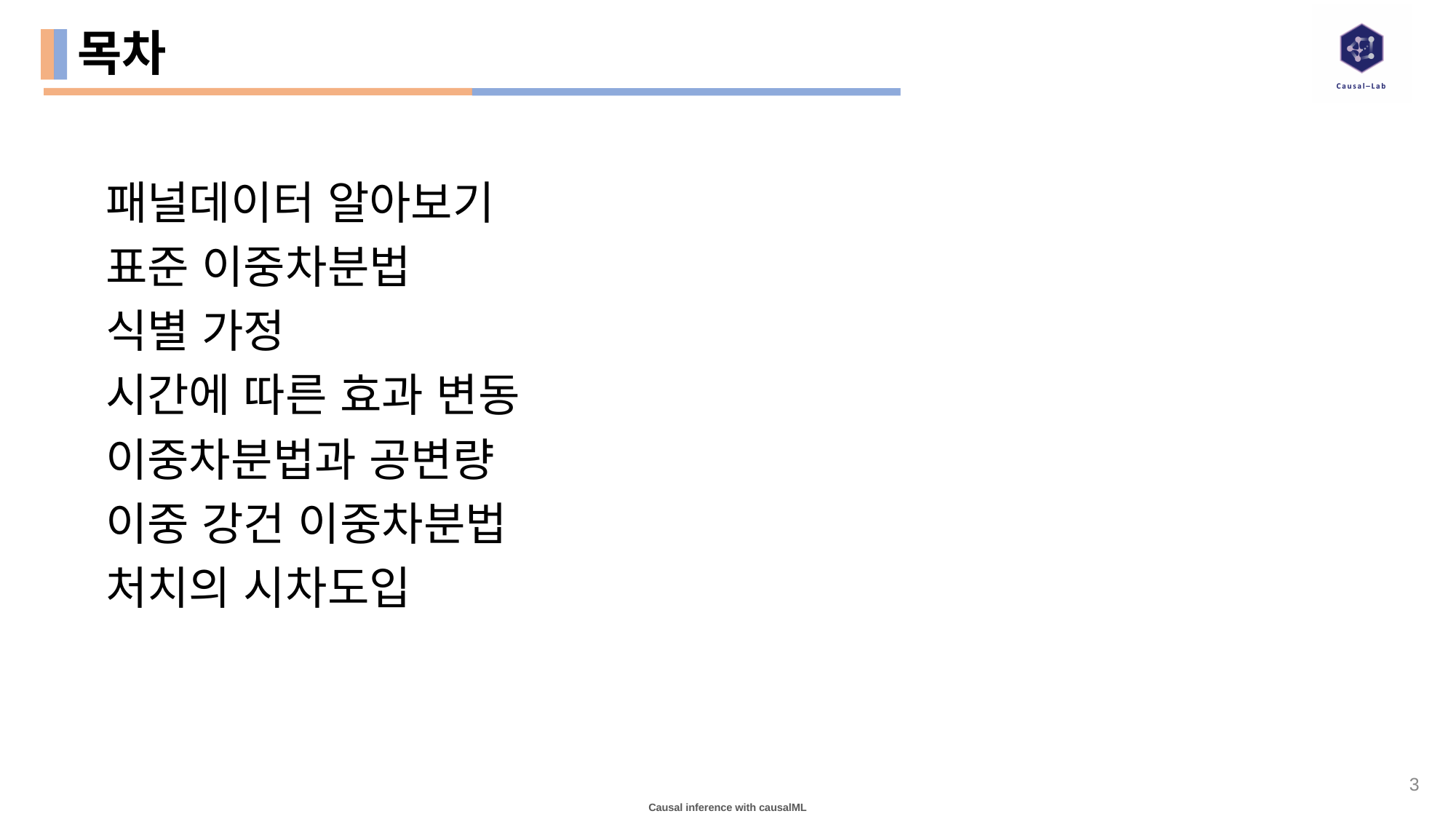

# 목차
패널데이터 알아보기
표준 이중차분법
식별 가정
시간에 따른 효과 변동
이중차분법과 공변량
이중 강건 이중차분법
처치의 시차도입
3